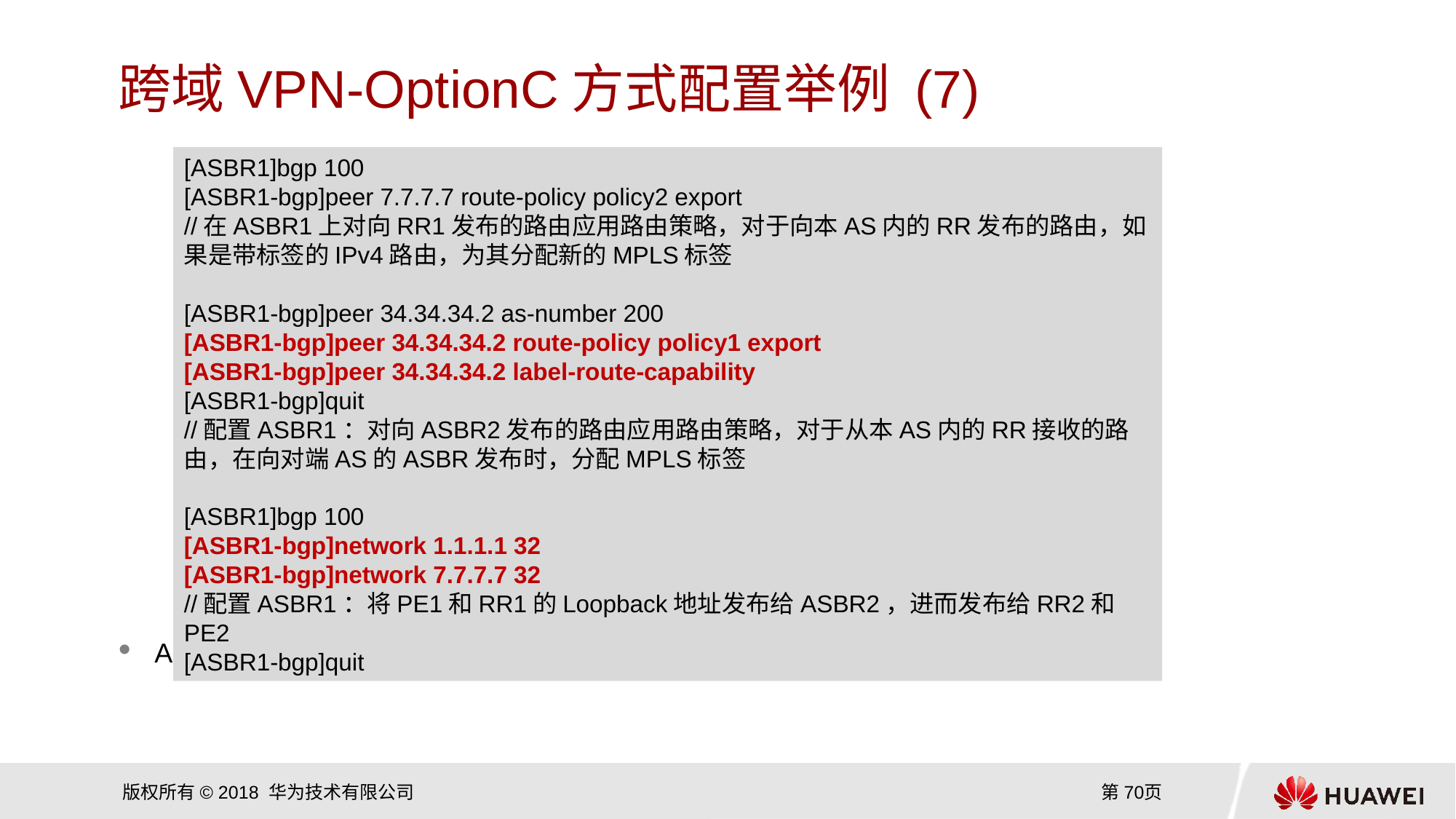

# 跨域VPN-OptionC方式配置举例 (7)
[ASBR1]bgp 100
[ASBR1-bgp]peer 7.7.7.7 route-policy policy2 export
//在ASBR1上对向RR1发布的路由应用路由策略，对于向本AS内的RR发布的路由，如果是带标签的IPv4路由，为其分配新的MPLS标签

[ASBR1-bgp]peer 34.34.34.2 as-number 200
[ASBR1-bgp]peer 34.34.34.2 route-policy policy1 export
[ASBR1-bgp]peer 34.34.34.2 label-route-capability
[ASBR1-bgp]quit
//配置ASBR1：对向ASBR2发布的路由应用路由策略，对于从本AS内的RR接收的路由，在向对端AS的ASBR发布时，分配MPLS标签

[ASBR1]bgp 100
[ASBR1-bgp]network 1.1.1.1 32
[ASBR1-bgp]network 7.7.7.7 32
//配置ASBR1：将PE1和RR1的Loopback地址发布给ASBR2，进而发布给RR2和PE2
[ASBR1-bgp]quit

ASBR2上的配置参考ASBR1。